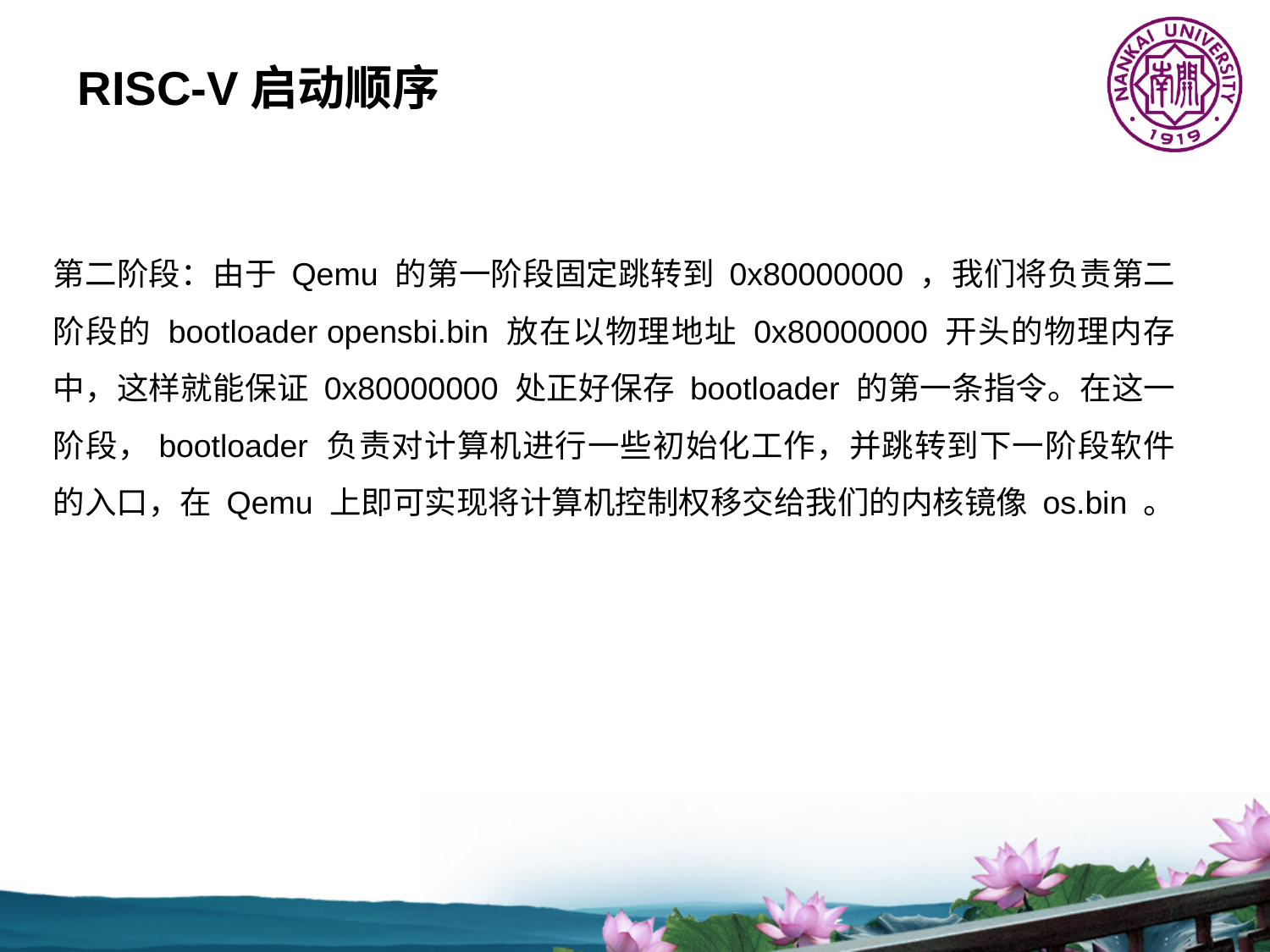

# RISC-V启动顺序
第二阶段：由于 Qemu 的第一阶段固定跳转到 0x80000000 ，我们将负责第二阶段的 bootloader opensbi.bin 放在以物理地址 0x80000000 开头的物理内存中，这样就能保证 0x80000000 处正好保存 bootloader 的第一条指令。在这一阶段，bootloader 负责对计算机进行一些初始化工作，并跳转到下一阶段软件的入口，在 Qemu 上即可实现将计算机控制权移交给我们的内核镜像 os.bin 。